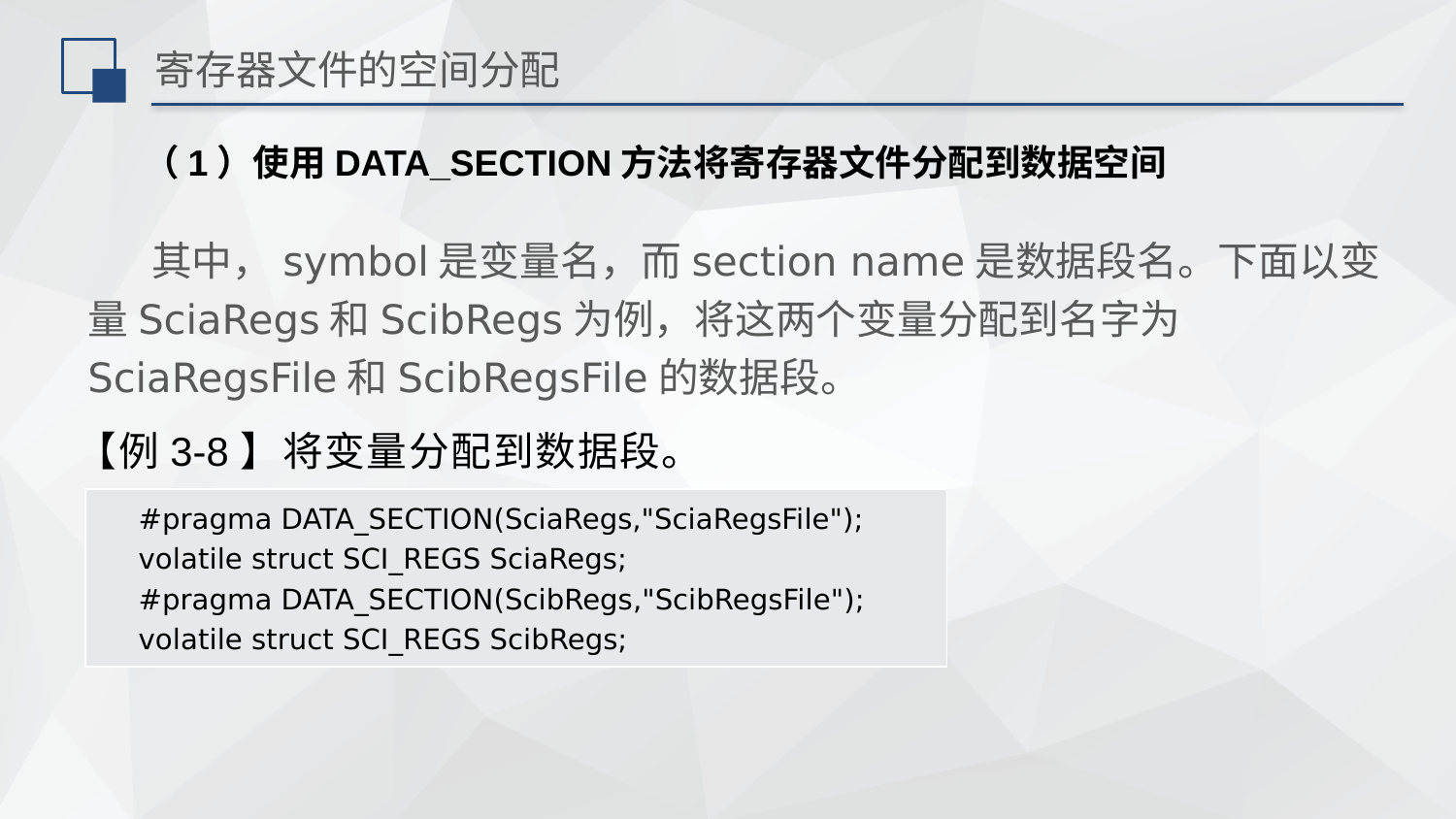

# 寄存器文件的空间分配
（1）使用DATA_SECTION方法将寄存器文件分配到数据空间
      其中，symbol是变量名，而section name是数据段名。下面以变量SciaRegs和ScibRegs为例，将这两个变量分配到名字为SciaRegsFile和ScibRegsFile的数据段。
【例3-8】将变量分配到数据段。
| #pragma DATA\_SECTION(SciaRegs,"SciaRegsFile"); volatile struct SCI\_REGS SciaRegs; #pragma DATA\_SECTION(ScibRegs,"ScibRegsFile"); volatile struct SCI\_REGS ScibRegs; |
| --- |